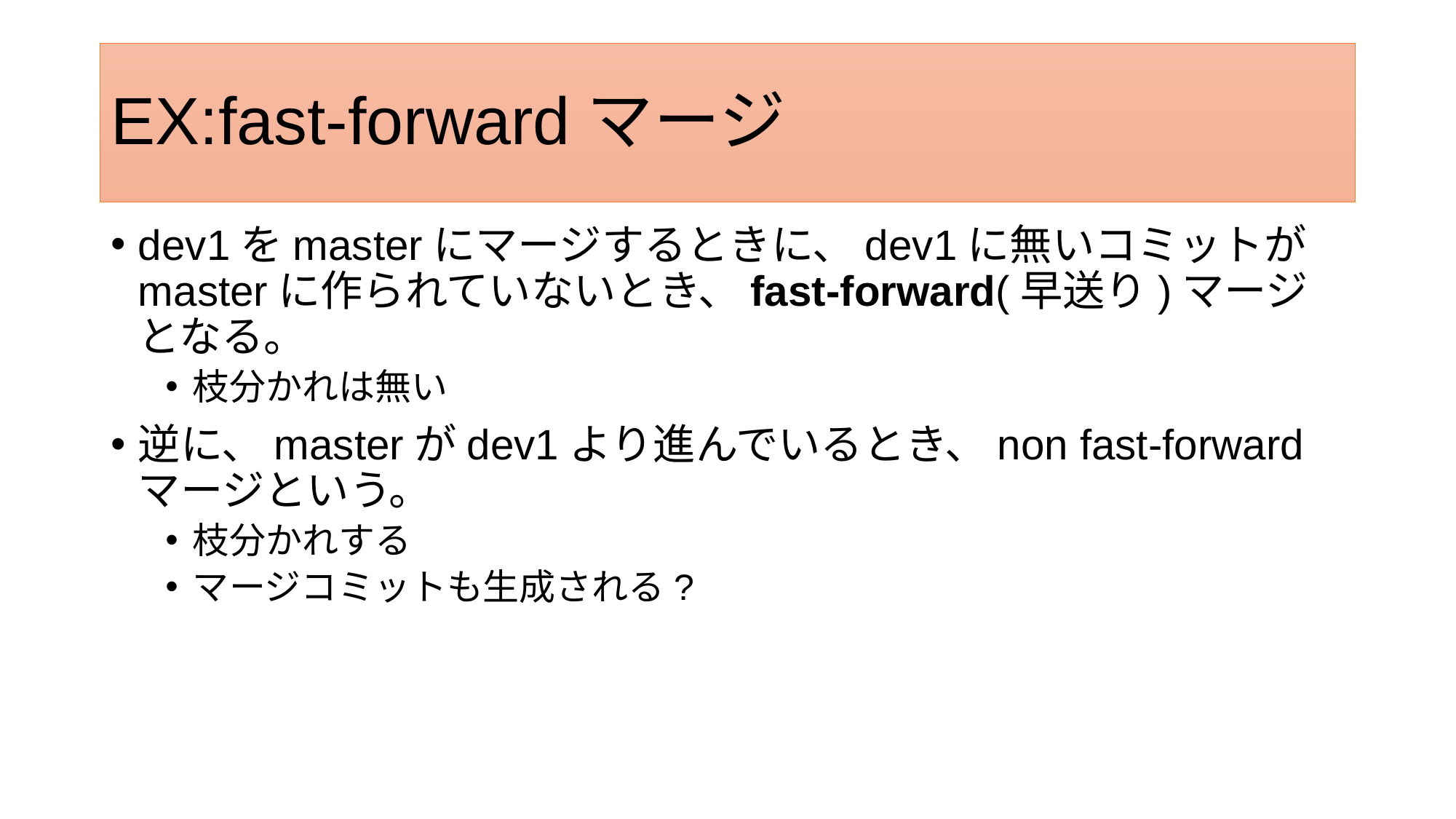

# EX:fast-forwardマージ
dev1をmasterにマージするときに、dev1に無いコミットがmasterに作られていないとき、fast-forward(早送り)マージとなる。
枝分かれは無い
逆に、masterがdev1より進んでいるとき、non fast-forwardマージという。
枝分かれする
マージコミットも生成される?